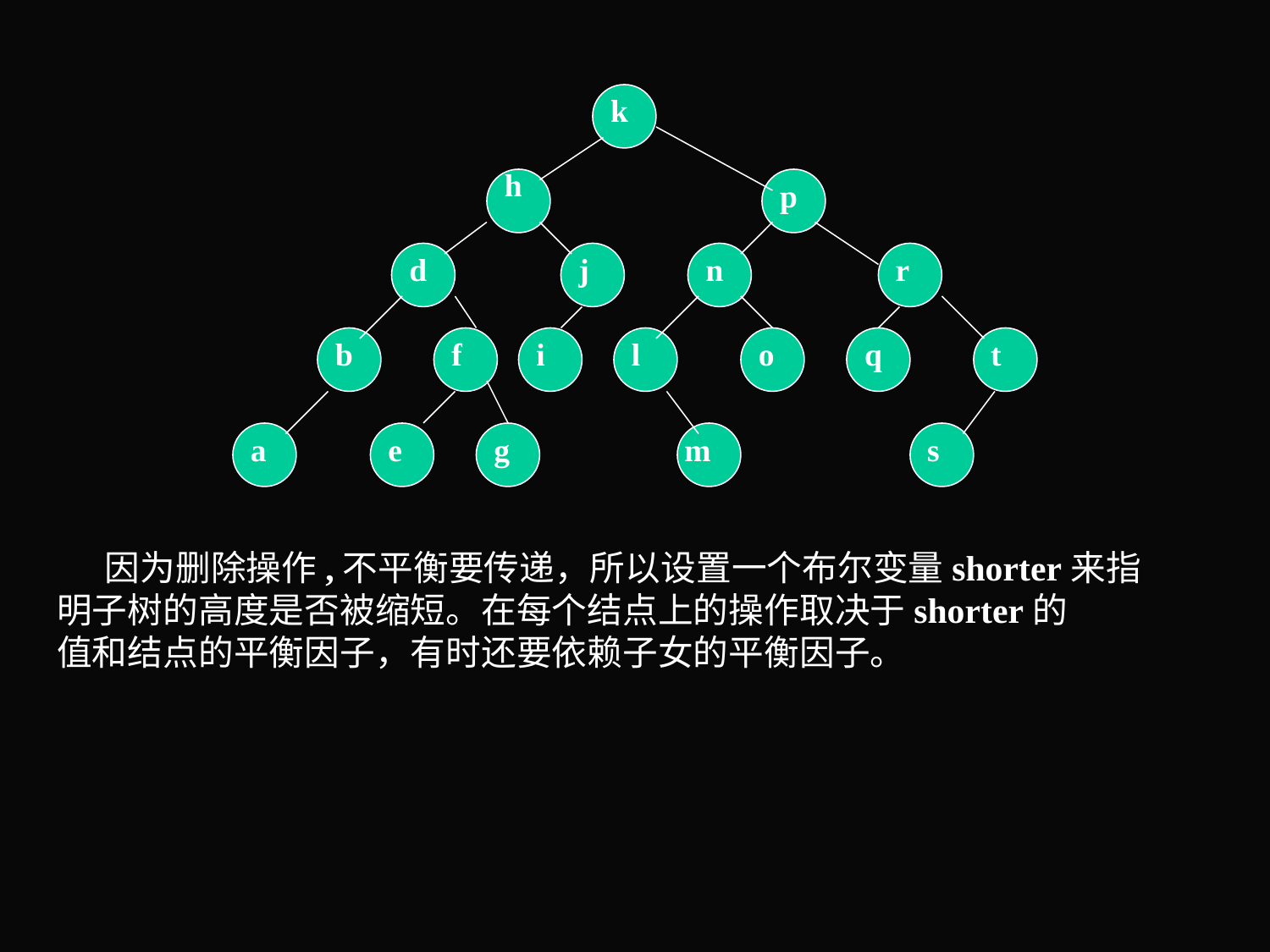

k

h

p

d

j

n

r

b

f

i

l

o

q

t

a

e

g

m

s
     因为删除操作,不平衡要传递，所以设置一个布尔变量shorter来指
明子树的高度是否被缩短。在每个结点上的操作取决于shorter的
值和结点的平衡因子，有时还要依赖子女的平衡因子。